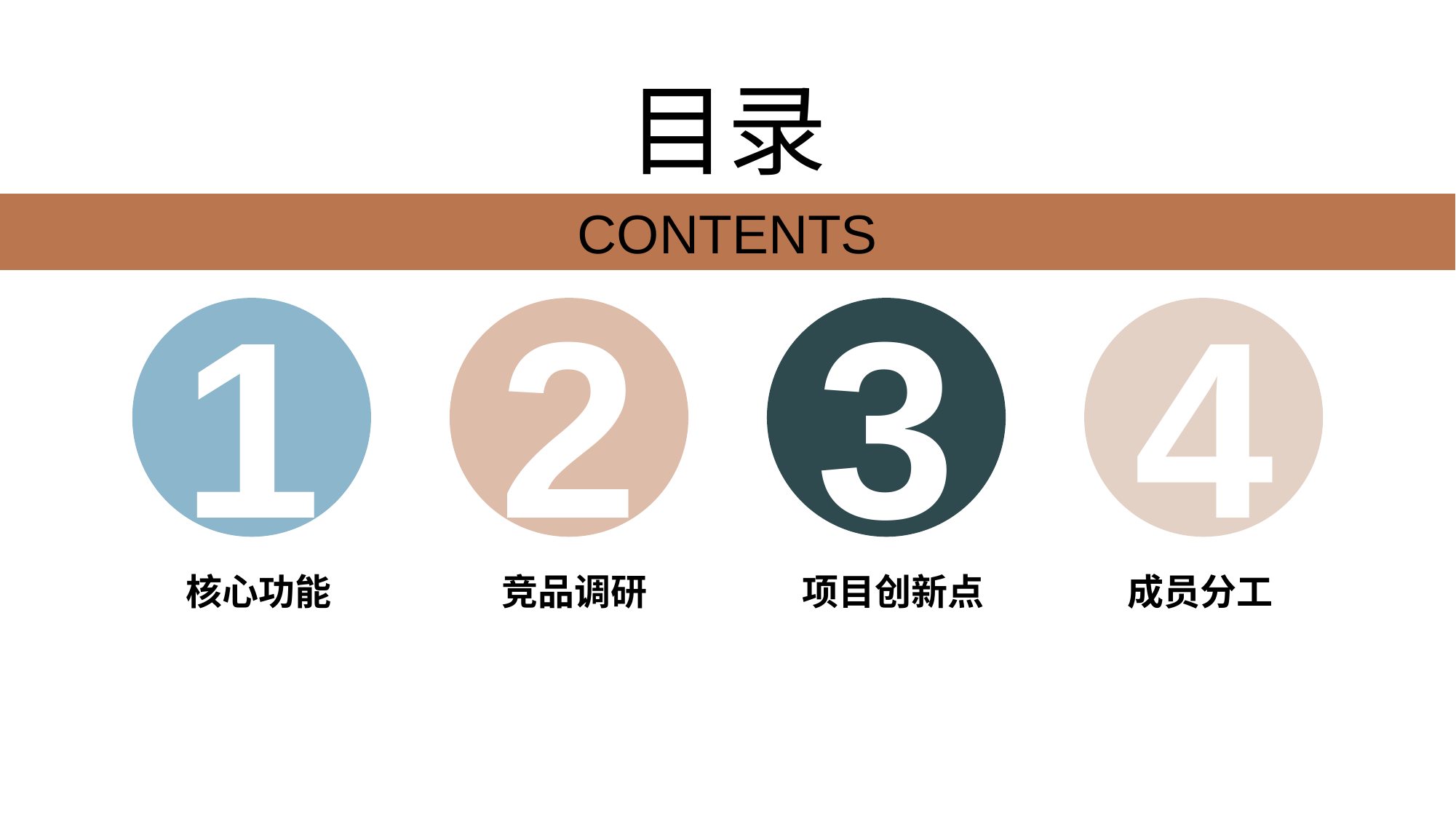

目录
CONTENTS
1
2
3
4
    核心功能
    竞品调研
        项目创新点
     成员分工